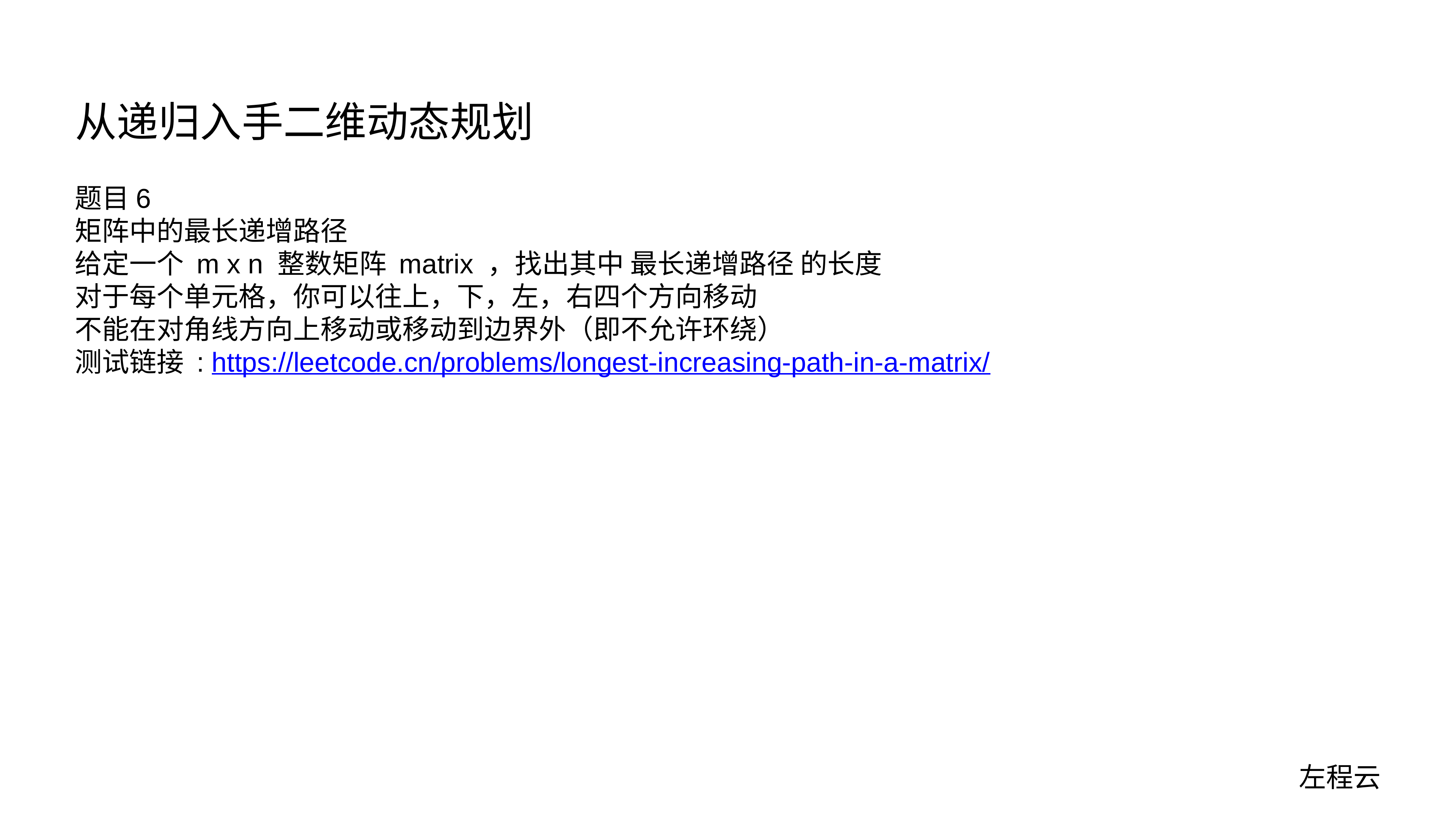

# 从递归入手二维动态规划
题目6
矩阵中的最长递增路径
给定一个 m x n 整数矩阵 matrix ，找出其中 最长递增路径 的长度
对于每个单元格，你可以往上，下，左，右四个方向移动
不能在对角线方向上移动或移动到边界外（即不允许环绕）
测试链接 : https://leetcode.cn/problems/longest-increasing-path-in-a-matrix/
左程云